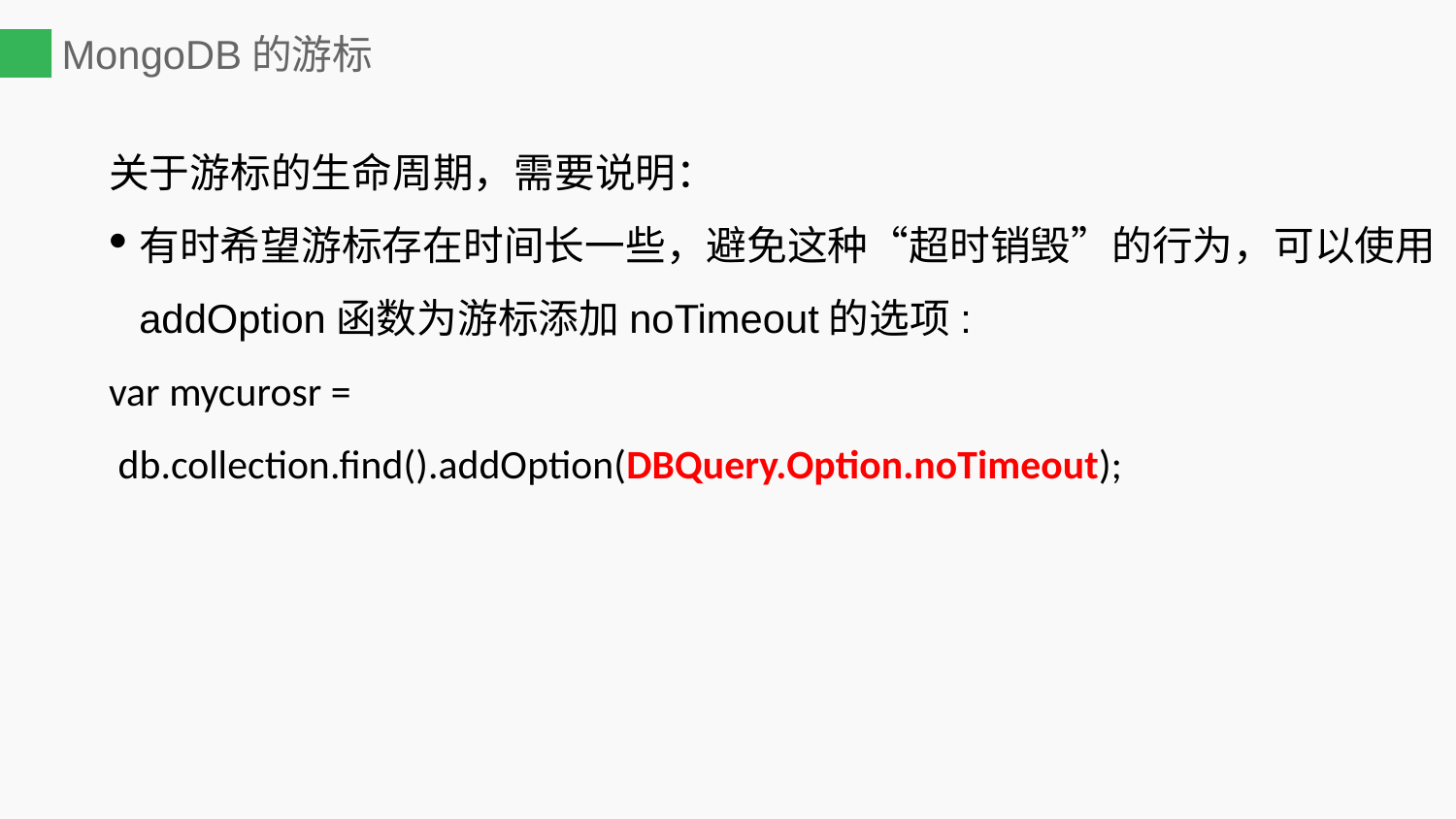

# MongoDB的游标
关于游标的生命周期，需要说明：
有时希望游标存在时间长一些，避免这种“超时销毁”的行为，可以使用addOption函数为游标添加noTimeout的选项:
var mycurosr =
 db.collection.find().addOption(DBQuery.Option.noTimeout);